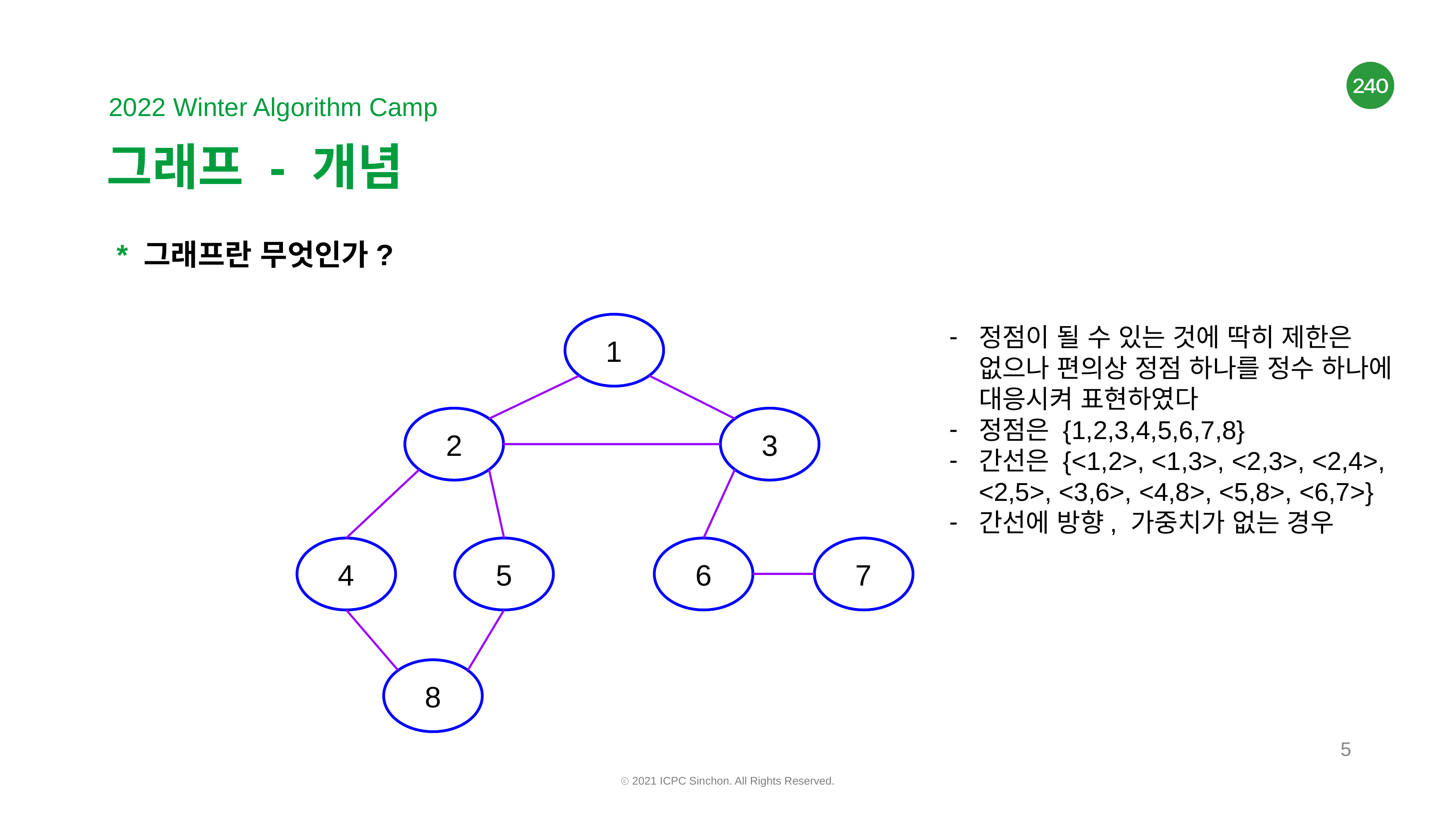

# 그래프 - 개념
* 그래프란 무엇인가?
1
정점이 될 수 있는 것에 딱히 제한은 없으나 편의상 정점 하나를 정수 하나에 대응시켜 표현하였다
정점은 {1,2,3,4,5,6,7,8}
간선은 {<1,2>, <1,3>, <2,3>, <2,4>, <2,5>, <3,6>, <4,8>, <5,8>, <6,7>}
간선에 방향, 가중치가 없는 경우
2
3
4
5
6
7
8
5
ⓒ 2021 ICPC Sinchon. All Rights Reserved.